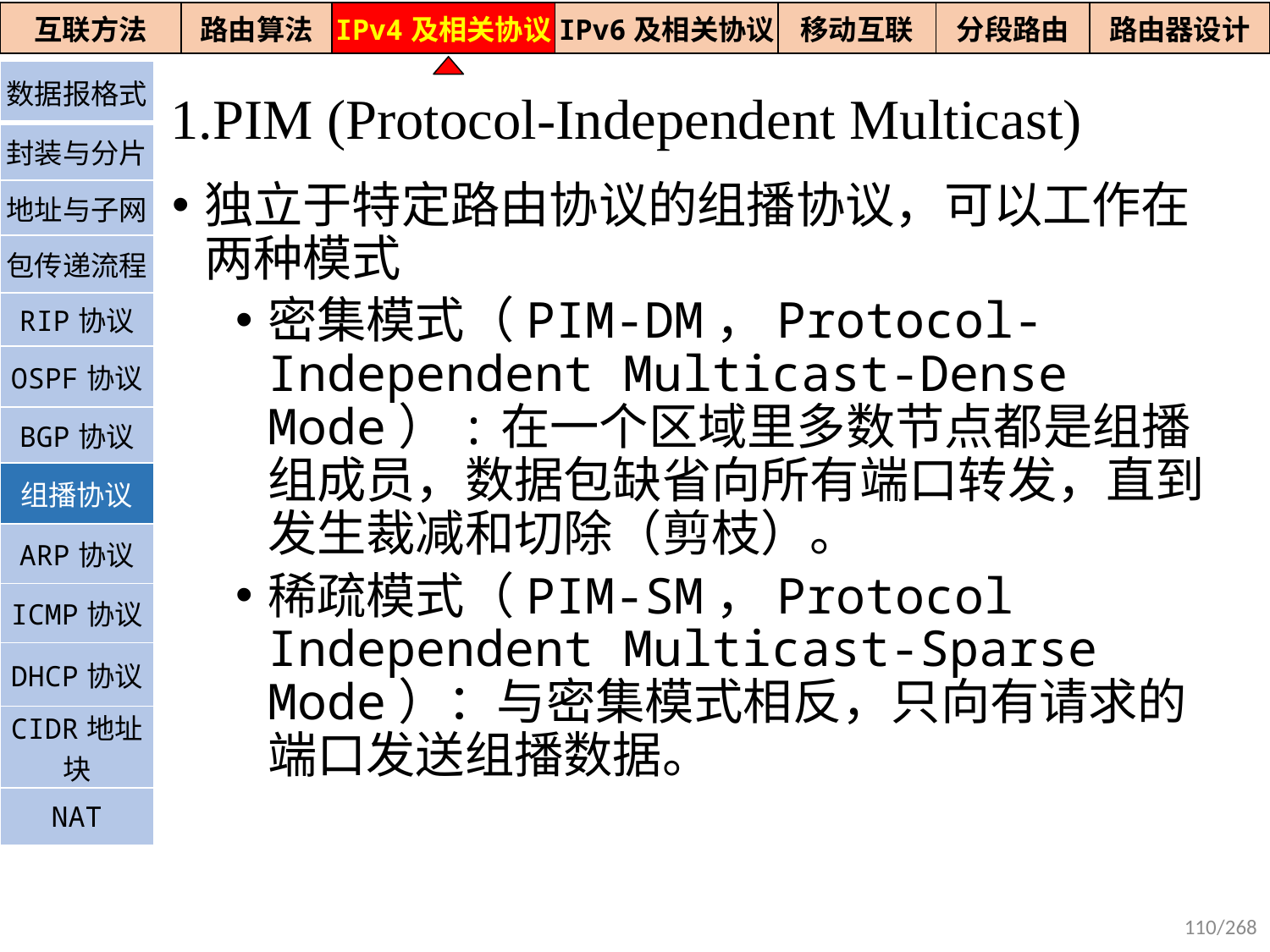

| 互联方法 | 路由算法 | IPv4及相关协议 | IPv6及相关协议 | 移动互联 | 分段路由 | 路由器设计 |
| --- | --- | --- | --- | --- | --- | --- |

| 数据报格式 |
| --- |
| 封装与分片 |
| 地址与子网 |
| 包传递流程 |
| RIP协议 |
| OSPF协议 |
| BGP协议 |
| 组播协议 |
| ARP协议 |
| ICMP协议 |
| DHCP协议 |
| CIDR地址块 |
| NAT |
1.PIM (Protocol-Independent Multicast)
独立于特定路由协议的组播协议，可以工作在两种模式
密集模式（PIM-DM，Protocol-Independent Multicast-Dense Mode）:在一个区域里多数节点都是组播组成员，数据包缺省向所有端口转发，直到发生裁减和切除（剪枝）。
稀疏模式（PIM-SM，Protocol Independent Multicast-Sparse Mode）：与密集模式相反，只向有请求的端口发送组播数据。
110/268